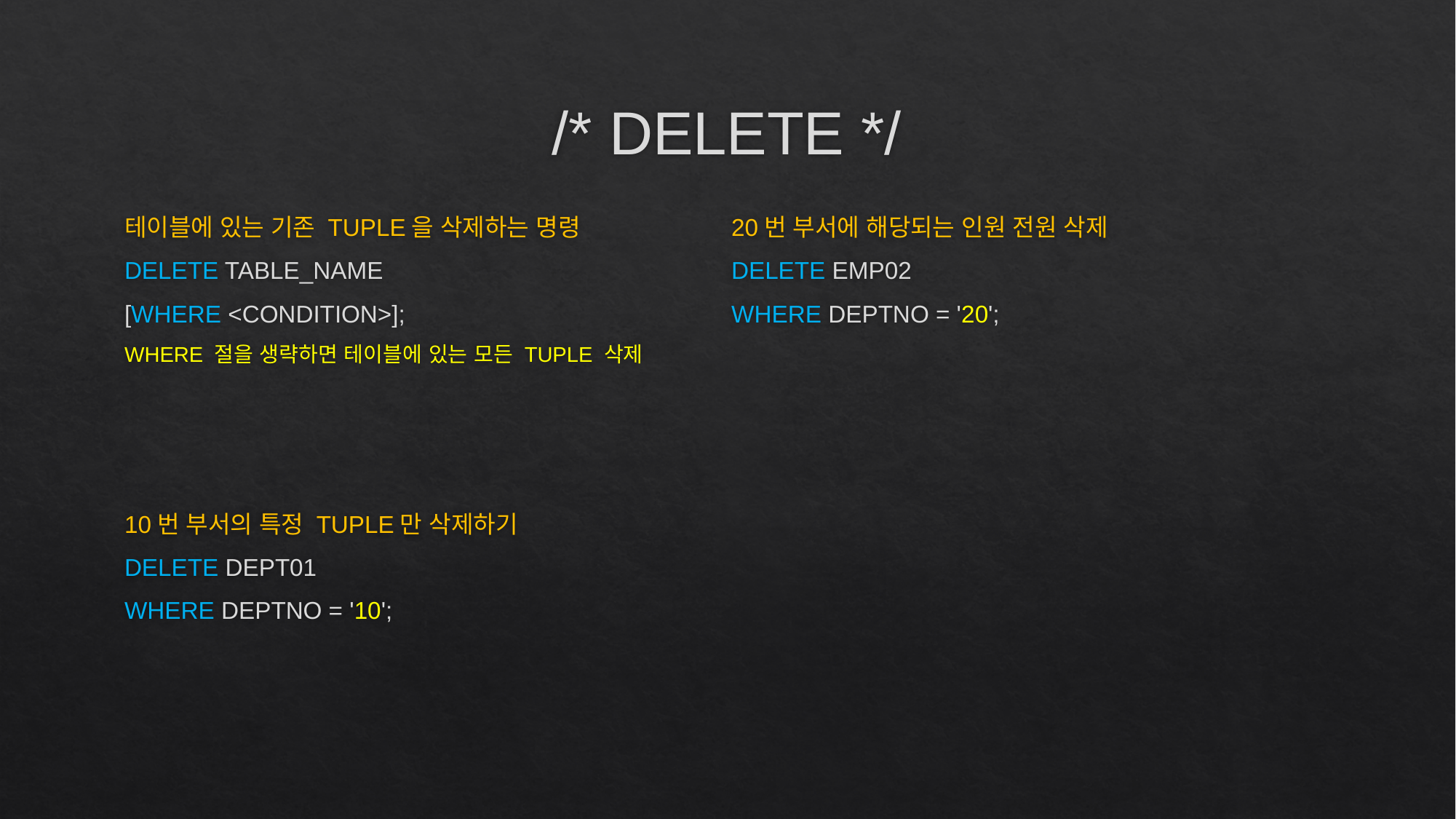

# /* DELETE */
테이블에 있는 기존 TUPLE을 삭제하는 명령
DELETE TABLE_NAME
[WHERE <CONDITION>];
WHERE 절을 생략하면 테이블에 있는 모든 TUPLE 삭제

10번 부서의 특정 TUPLE만 삭제하기
DELETE DEPT01
WHERE DEPTNO = '10';

20번 부서에 해당되는 인원 전원 삭제
DELETE EMP02
WHERE DEPTNO = '20';